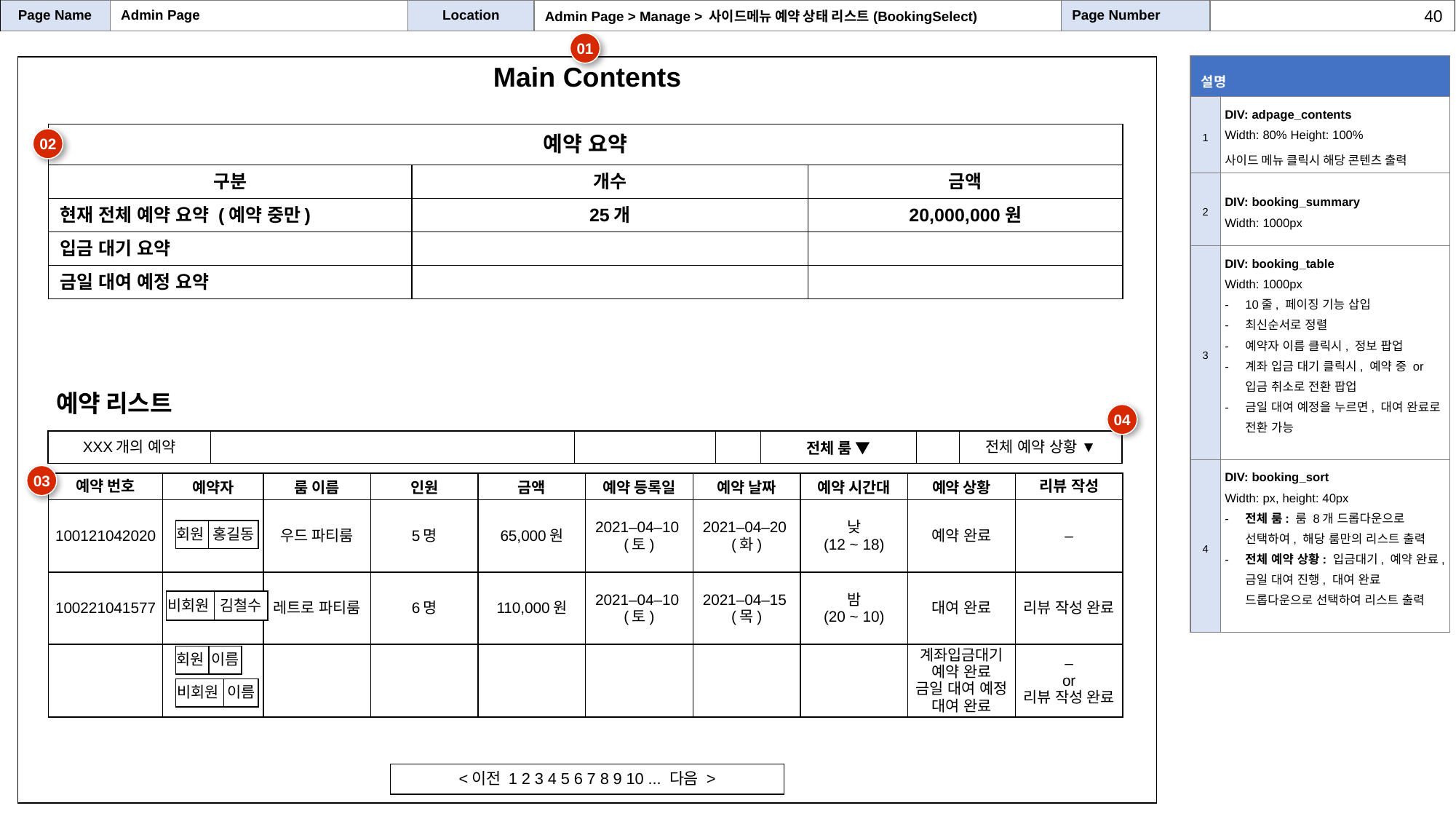

| Page Name | Admin Page | Location | Admin Page > Manage > 사이드메뉴 예약 상태 리스트(BookingSelect) | Page Number |  |
| --- | --- | --- | --- | --- | --- |
40
01
| 설명 |  |
| --- | --- |
| 1 | DIV: adpage\_contents Width: 80% Height: 100% 사이드 메뉴 클릭시 해당 콘텐츠 출력 |
| 2 | DIV: booking\_summary Width: 1000px |
| 3 | DIV: booking\_table Width: 1000px 10줄, 페이징 기능 삽입 최신순서로 정렬 예약자 이름 클릭시, 정보 팝업 계좌 입금 대기 클릭시, 예약 중 or 입금 취소로 전환 팝업 금일 대여 예정을 누르면, 대여 완료로 전환 가능 |
| 4 | DIV: booking\_sort Width: px, height: 40px 전체 룸: 룸 8개 드롭다운으로 선택하여, 해당 룸만의 리스트 출력 전체 예약 상황: 입금대기, 예약 완료, 금일 대여 진행, 대여 완료 드롭다운으로 선택하여 리스트 출력 |
| Main Contents |
| --- |

| 예약 요약 |  |  |
| --- | --- | --- |
| 구분 | 개수 | 금액 |
| 현재 전체 예약 요약 (예약 중만) | 25개 | 20,000,000원 |
| 입금 대기 요약 |  |  |
| 금일 대여 예정 요약 |  |  |
02

예약 리스트
04
| XXX개의 예약 |  |  |  | 전체 룸 ▼ |  | 전체 예약 상황 ▼ |
| --- | --- | --- | --- | --- | --- | --- |
03
| 예약 번호 | 예약자 | 룸 이름 | 인원 | 금액 | 예약 등록일 | 예약 날짜 | 예약 시간대 | 예약 상황 | 리뷰 작성 |
| --- | --- | --- | --- | --- | --- | --- | --- | --- | --- |
| 100121042020 |  | 우드 파티룸 | 5명 | 65,000원 | 2021–04–10 (토) | 2021–04–20 (화) | 낮 (12 ~ 18) | 예약 완료 | – |
| 100221041577 |  | 레트로 파티룸 | 6명 | 110,000원 | 2021–04–10 (토) | 2021–04–15 (목) | 밤 (20 ~ 10) | 대여 완료 | 리뷰 작성 완료 |
|  |  |  |  |  |  |  |  | 계좌입금대기 예약 완료 금일 대여 예정 대여 완료 | – or 리뷰 작성 완료 |
| 회원 | 홍길동 |
| --- | --- |
| 비회원 | 김철수 |
| --- | --- |
| 회원 | 이름 |
| --- | --- |
| 비회원 | 이름 |
| --- | --- |
| <이전 1 2 3 4 5 6 7 8 9 10 ... 다음 > |
| --- |